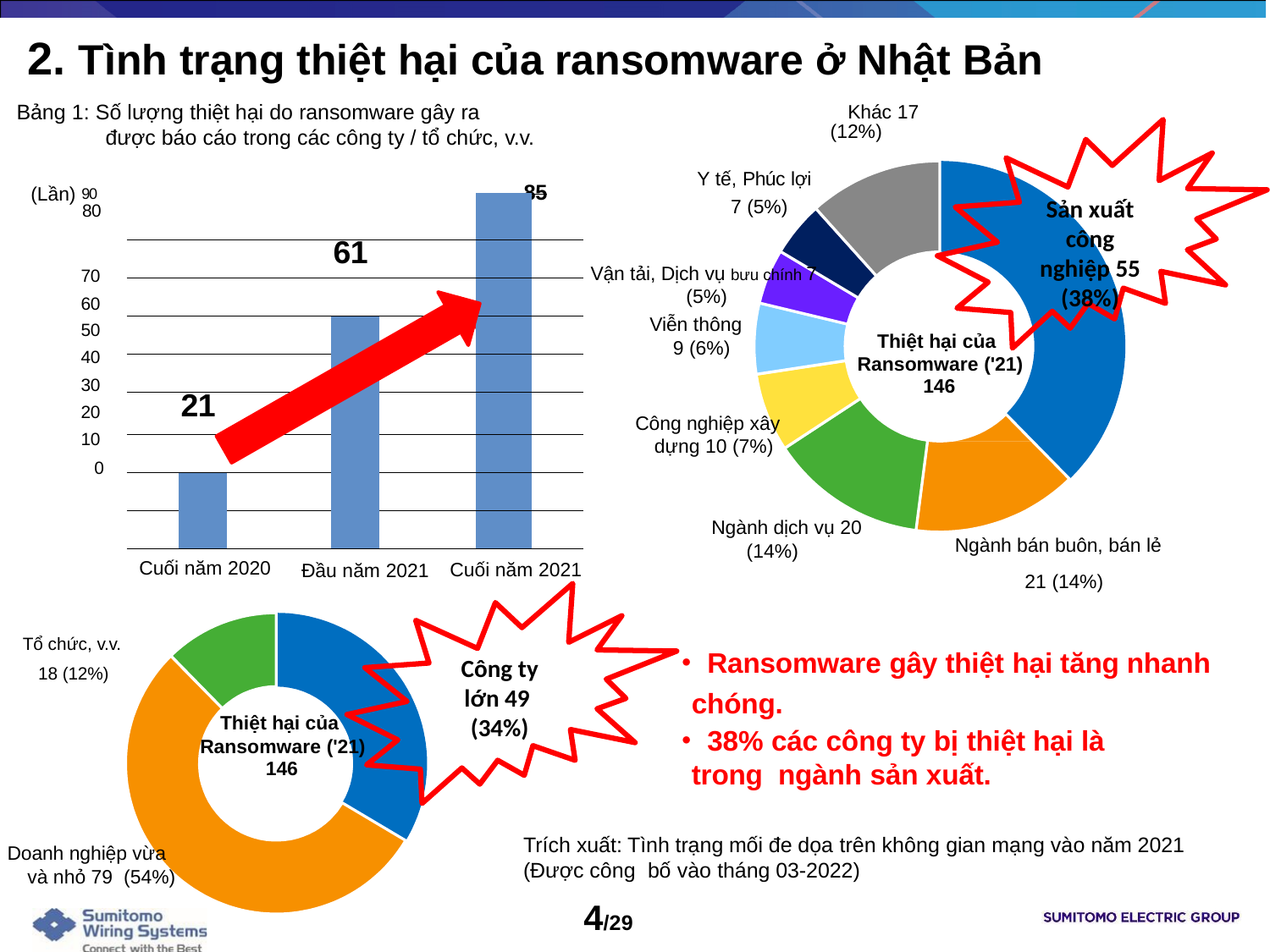

# 2. Tình trạng thiệt hại của ransomware ở Nhật Bản
Bảng 1: Số lượng thiệt hại do ransomware gây ra
được báo cáo trong các công ty / tổ chức, v.v.
Khác 17
(12%)

Sản xuất công nghiệp 55 (38%)
Y tế, Phúc lợi  7 (5%)

(Lần) 90		85
|  |  |  |  |  |  |  |
| --- | --- | --- | --- | --- | --- | --- |
| 61 |  |  |  |  |  |  |
|  |  |  |  |  |  |  |
|  |  |  |  |  |  |  |
|  |  |  |  |  |  |  |
| 21 |  |  |  |  |  |  |
|  |  |  |  |  |  |  |
|  |  |  |  |  |  |  |
|  |  |  |  |  |  |  |
80

Vận tải, Dịch vụ bưu chính 7  (5%)
70
60
50
40
30
20
10
0

Viễn thông  9 (6%)
Thiệt hại của  Ransomware ('21)
146
n

Công nghiệp xây  dựng 10 (7%)

Ngành dịch vụ 20  (14%)
Ngành bán buôn, bán lẻ  21 (14%)
Cuối năm 2020
Cuối năm 2021
Đầu năm 2021
Công ty lớn 49  (34%)

Tổ chức, v.v.  18 (12%)
・Ransomware gây thiệt hại tăng nhanh chóng.
・38% các công ty bị thiệt hại là trong  ngành sản xuất.

Thiệt hại của  Ransomware ('21)
146
Trích xuất: Tình trạng mối đe dọa trên không gian mạng vào năm 2021 (Được công  bố vào tháng 03-2022)
Doanh nghiệp vừa và nhỏ 79  (54%)
4/29